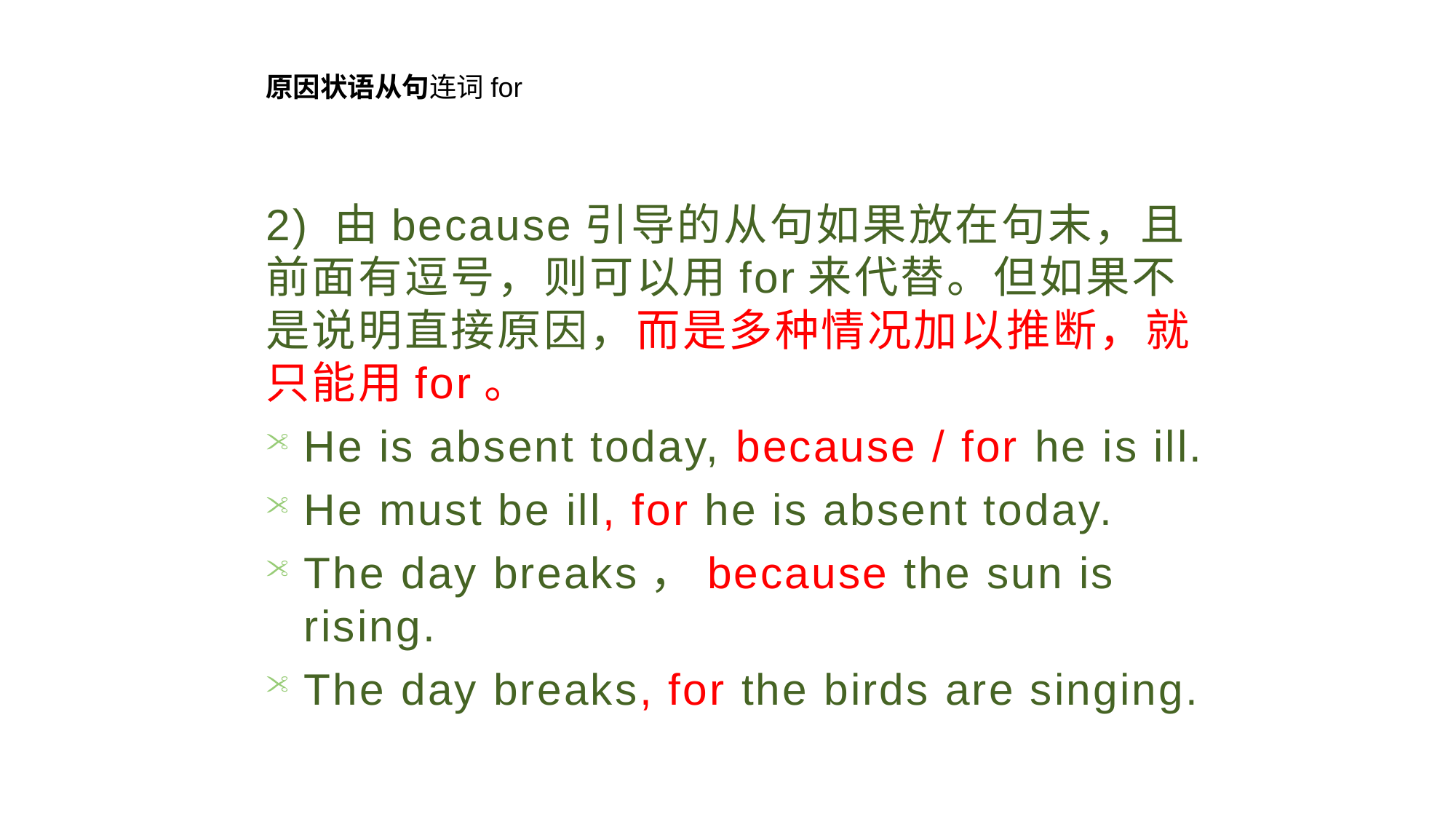

原因状语从句连词for
2) 由because引导的从句如果放在句末，且前面有逗号，则可以用for来代替。但如果不是说明直接原因，而是多种情况加以推断，就只能用for。
He is absent today, because / for he is ill.
He must be ill, for he is absent today.
The day breaks，because the sun is rising.
The day breaks, for the birds are singing.